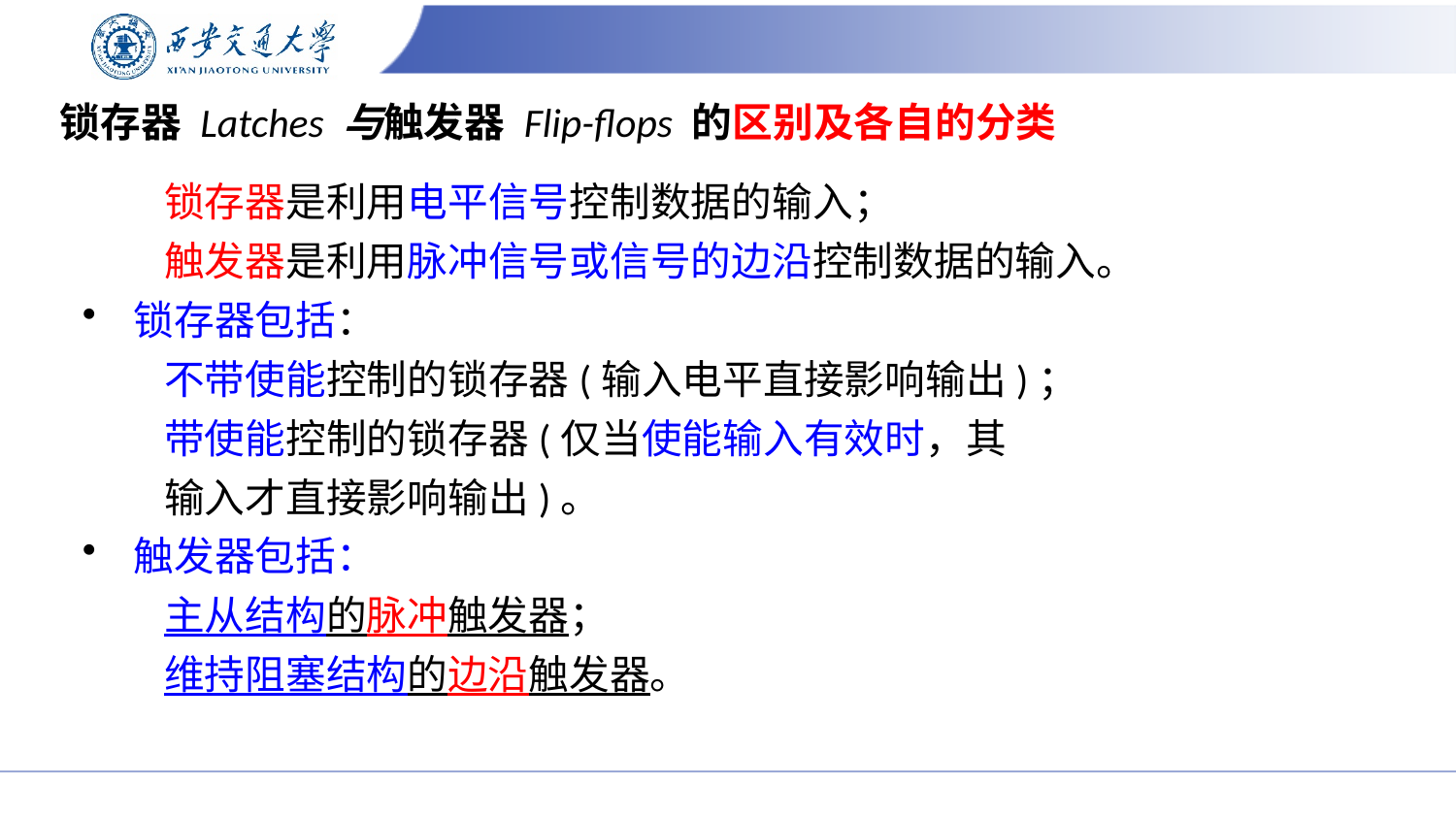

# 锁存器 Latches 与触发器 Flip-flops 的区别及各自的分类
        锁存器是利用电平信号控制数据的输入；
        触发器是利用脉冲信号或信号的边沿控制数据的输入。
   锁存器包括：
        不带使能控制的锁存器(输入电平直接影响输出)；
        带使能控制的锁存器(仅当使能输入有效时，其
        输入才直接影响输出)。
   触发器包括：
        主从结构的脉冲触发器；
        维持阻塞结构的边沿触发器。